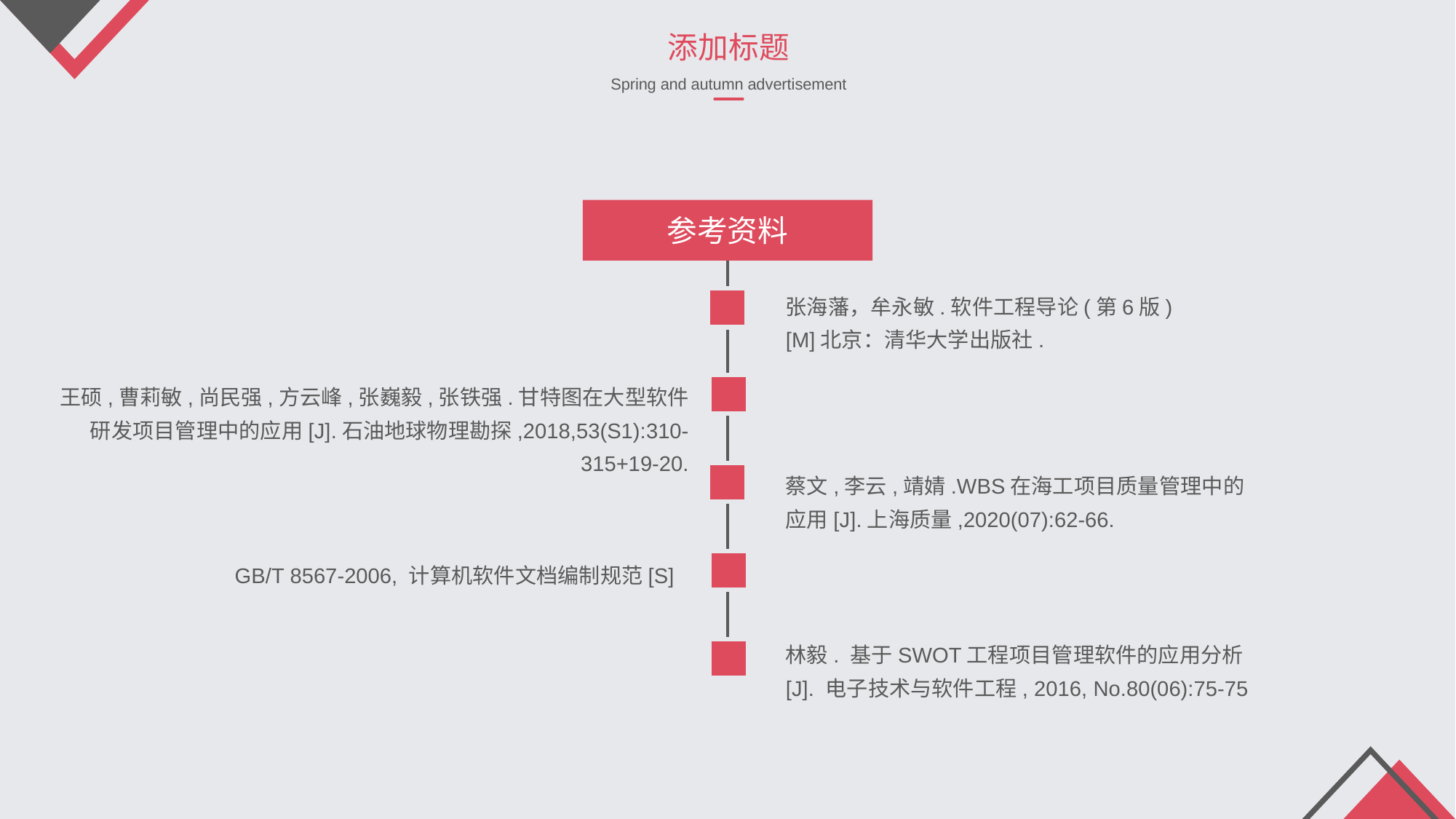

添加标题
Spring and autumn advertisement

参考资料
张海藩，牟永敏.软件工程导论(第6版)[M]北京：清华大学出版社.

王硕,曹莉敏,尚民强,方云峰,张巍毅,张铁强.甘特图在大型软件研发项目管理中的应用[J].石油地球物理勘探,2018,53(S1):310-315+19-20.

蔡文,李云,靖婧.WBS在海工项目质量管理中的应用[J].上海质量,2020(07):62-66.

GB/T 8567-2006, 计算机软件文档编制规范[S]

林毅. 基于SWOT工程项目管理软件的应用分析[J]. 电子技术与软件工程, 2016, No.80(06):75-75